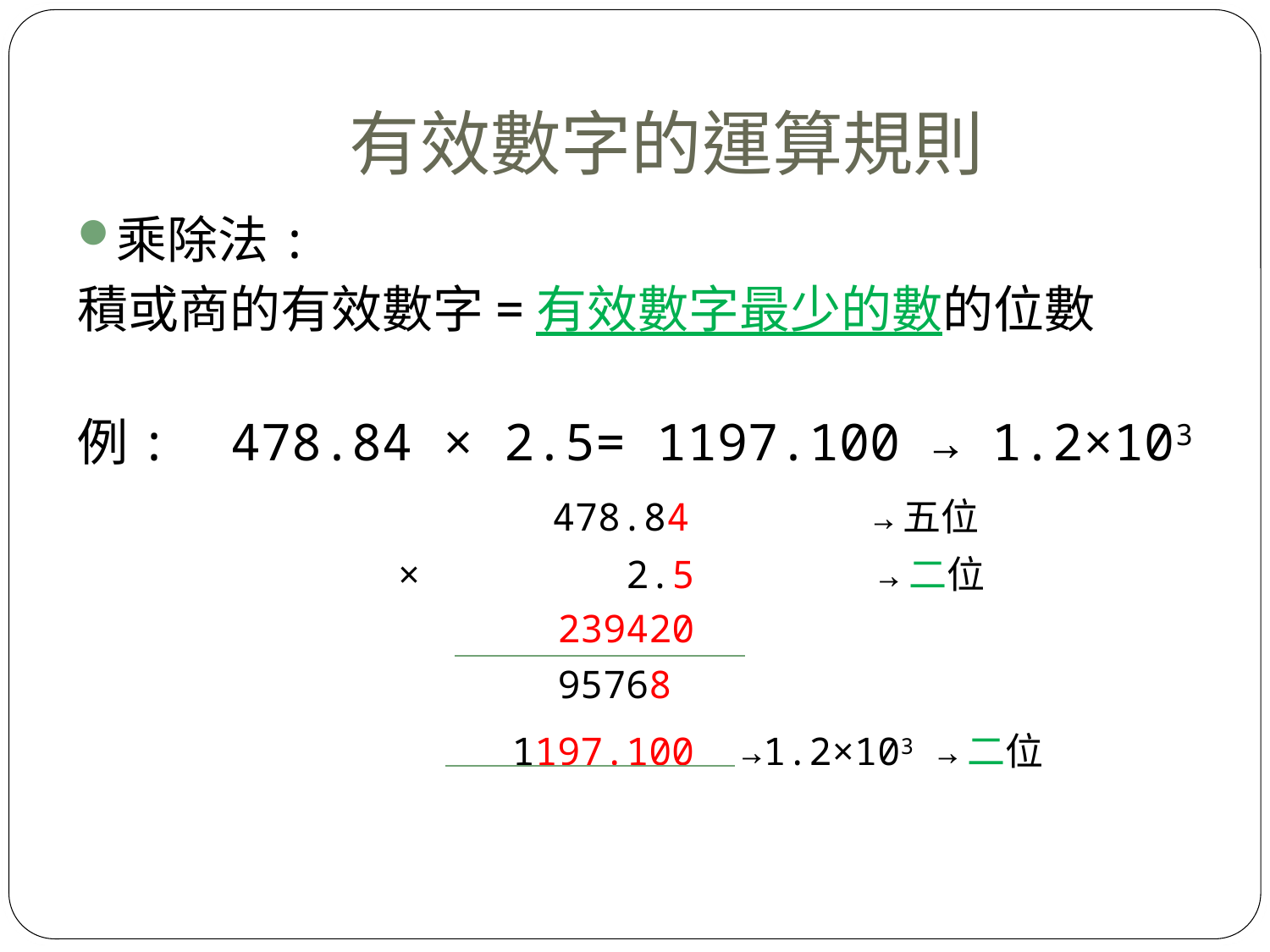

# 有效數字的運算規則
乘除法:
積或商的有效數字=有效數字最少的數的位數

例:  478.84 × 2.5= 1197.100 → 1.2×103
                478.84        →五位
              ×         2.5        →二位
                     239420
                     95768
                   1197.100  →1.2×103 →二位